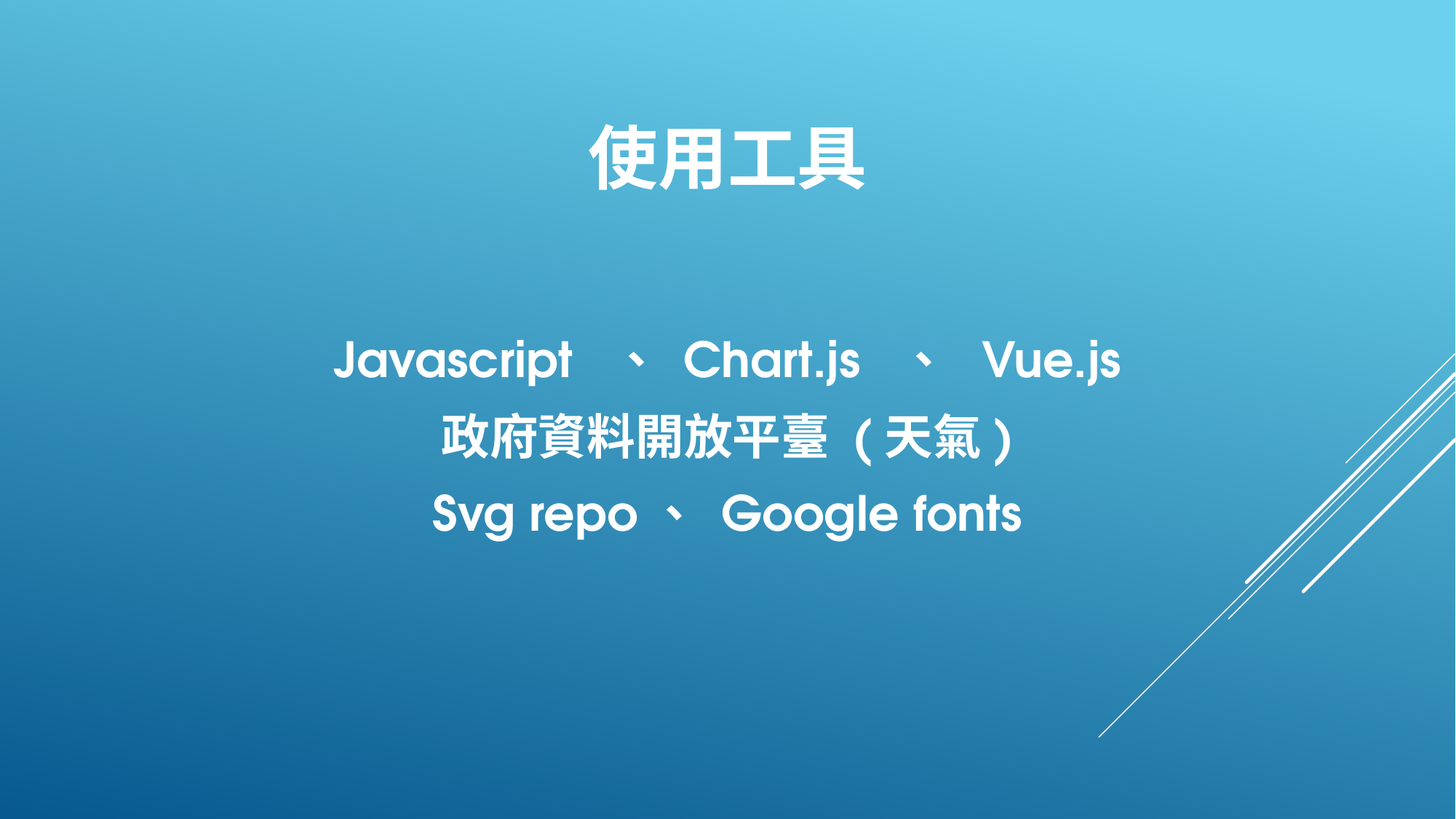

# 使用工具
Javascript  、 Chart.js  、  Vue.js
政府資料開放平臺 (天氣)
Svg repo、 Google fonts